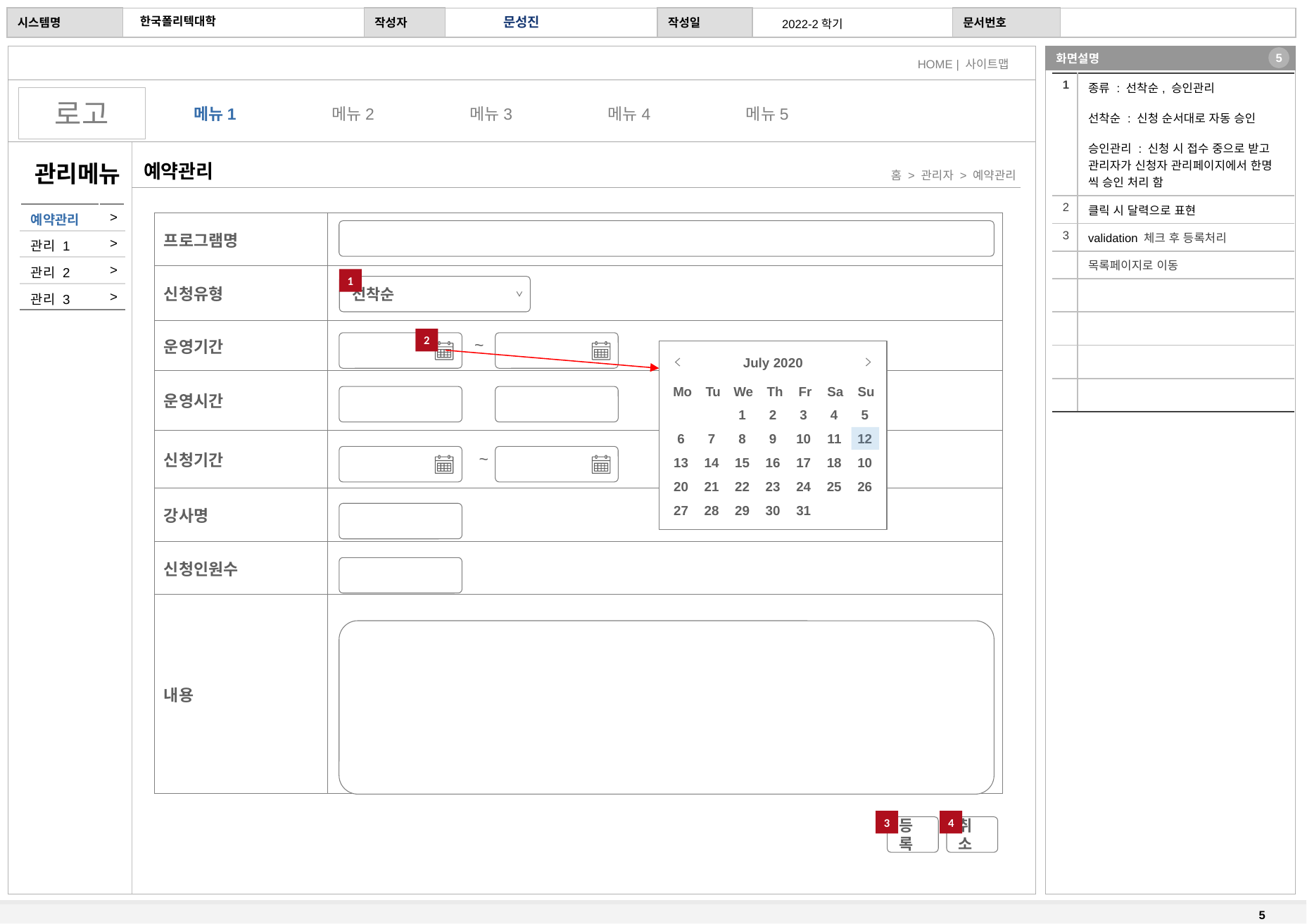

| 1 | 종류 : 선착순, 승인관리 선착순 : 신청 순서대로 자동 승인 승인관리 : 신청 시 접수 중으로 받고 관리자가 신청자 관리페이지에서 한명 씩 승인 처리 함 |
| --- | --- |
| 2 | 클릭 시 달력으로 표현 |
| 3 | validation 체크 후 등록처리 |
|  | 목록페이지로 이동 |
|  |  |
|  |  |
|  |  |
|  |  |
| 프로그램명 |  |
| --- | --- |
| 신청유형 |  |
| 운영기간 | ~ |
| 운영시간 |  |
| 신청기간 | ~ |
| 강사명 |  |
| 신청인원수 |  |
| 내용 |  |

1
선착순

2

July 2020

Mo
Tu
We
Th
Fr
Sa
Su
1
2
3
4
5
6
7
8
9
10
11
12
13
14
15
16
17
18
10
20
21
22
23
24
25
26
27
28
29
30
31

3
4
등록
취소